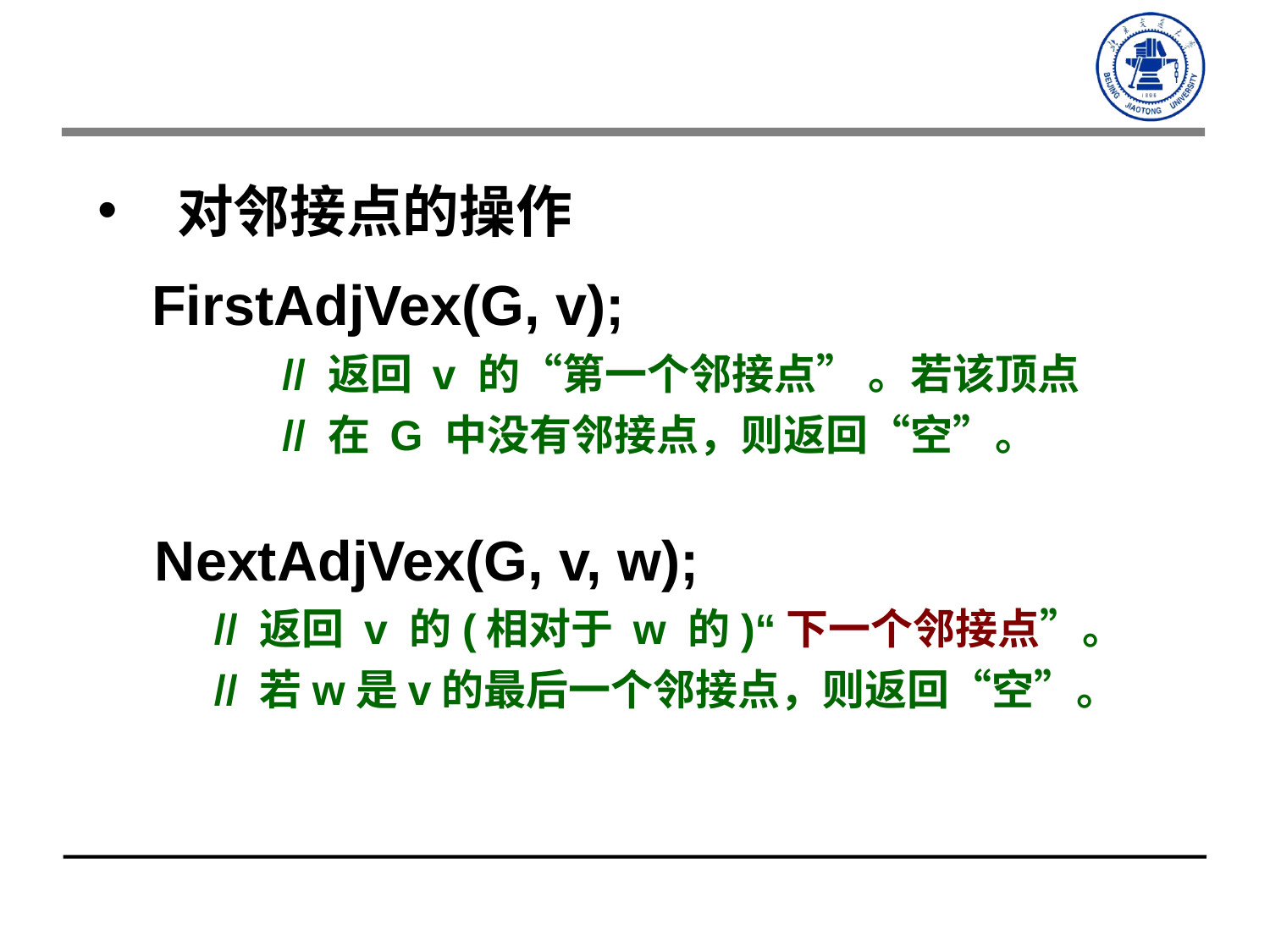

对邻接点的操作
FirstAdjVex(G, v);
           // 返回 v 的“第一个邻接点” 。若该顶点
           // 在 G 中没有邻接点，则返回“空”。
NextAdjVex(G, v, w);
     // 返回 v 的(相对于 w 的)“下一个邻接点”。
     // 若w是v的最后一个邻接点，则返回“空”。